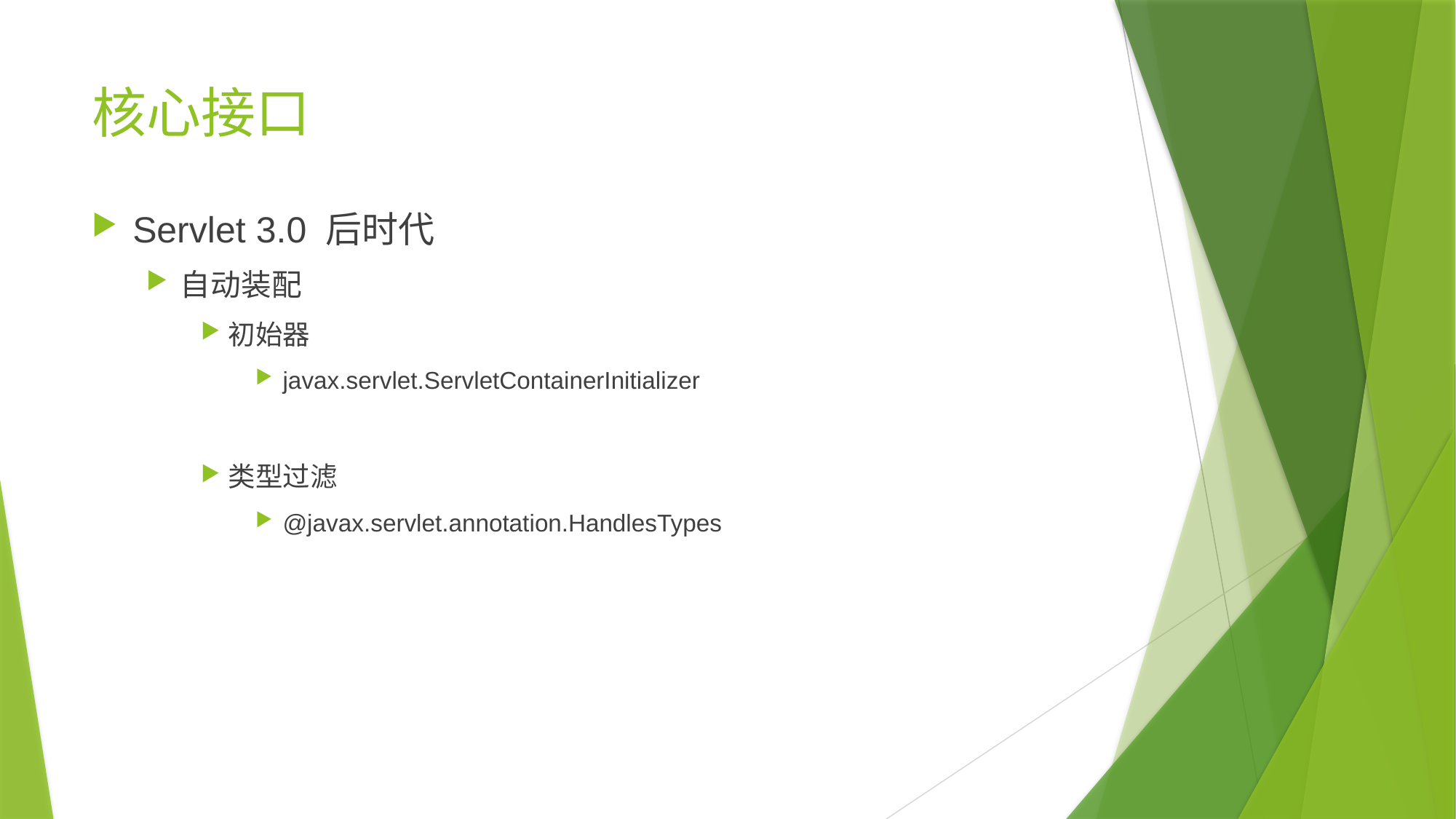

# 核心接口
Servlet 3.0 后时代
自动装配
初始器
javax.servlet.ServletContainerInitializer

类型过滤
@javax.servlet.annotation.HandlesTypes